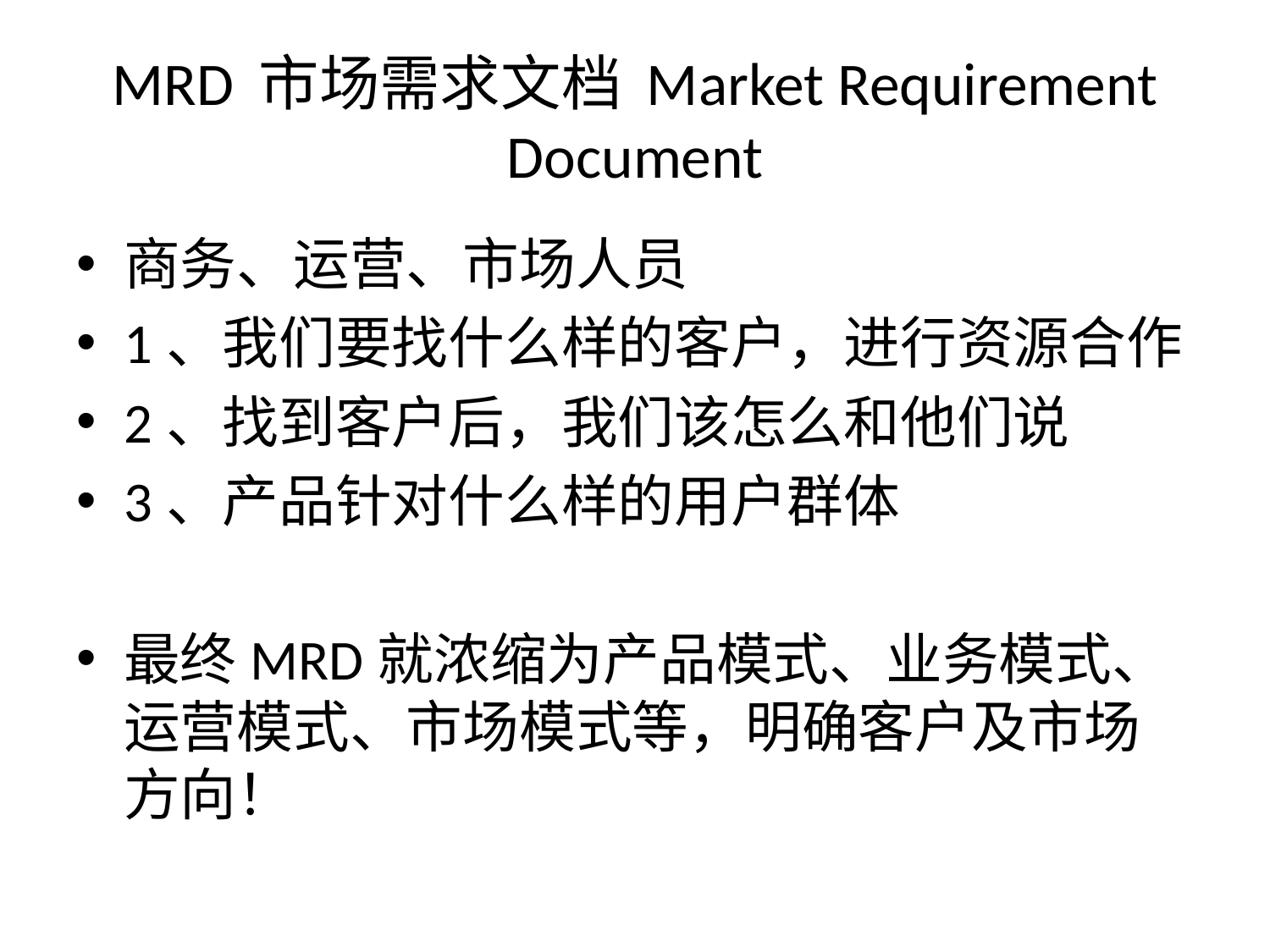

# MRD 市场需求文档 Market Requirement Document
商务、运营、市场人员
1、我们要找什么样的客户，进行资源合作
2、找到客户后，我们该怎么和他们说
3、产品针对什么样的用户群体

最终MRD就浓缩为产品模式、业务模式、运营模式、市场模式等，明确客户及市场方向！